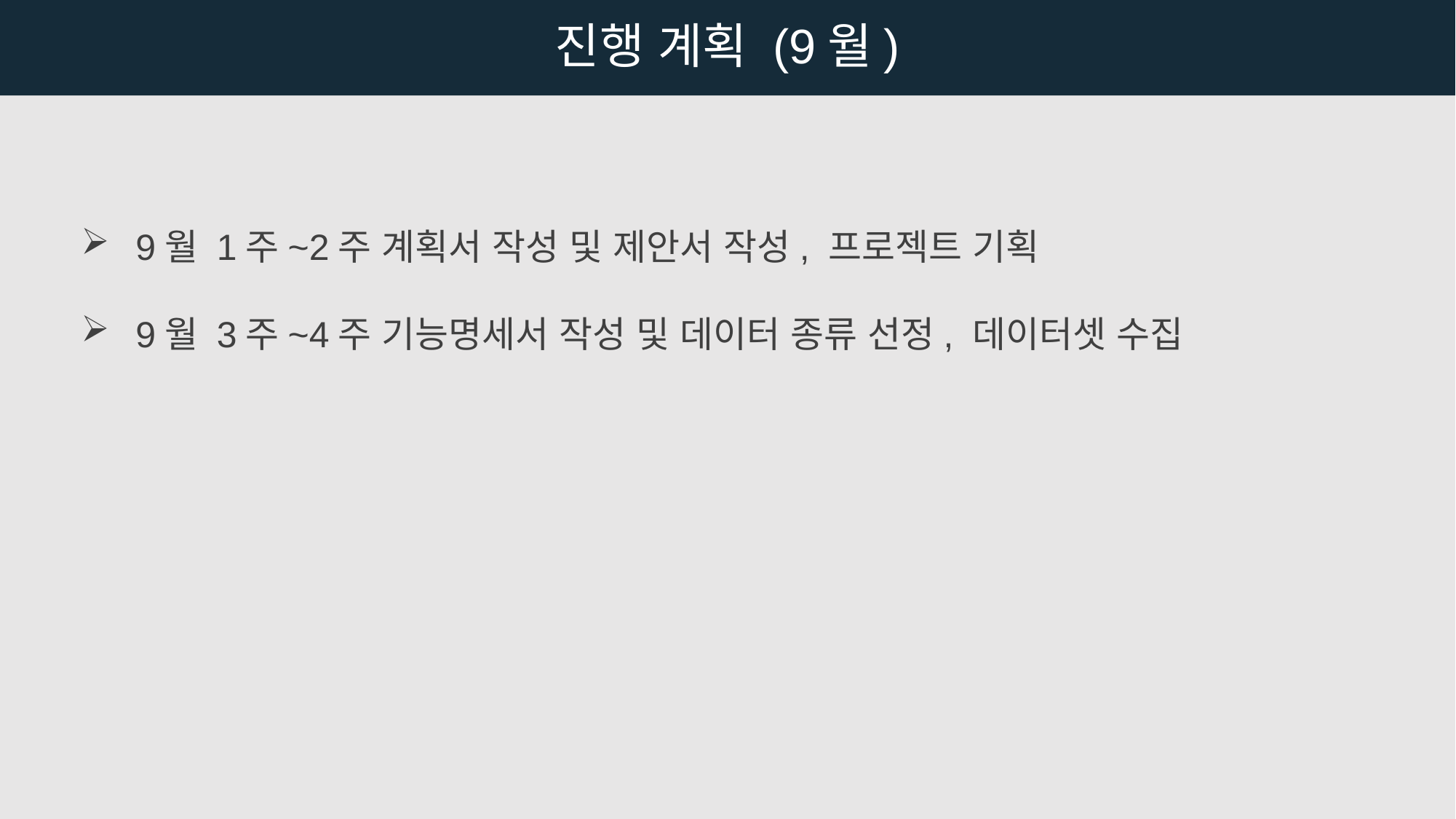

진행 계획 (9월)
9월 1주~2주 계획서 작성 및 제안서 작성, 프로젝트 기획
9월 3주~4주 기능명세서 작성 및 데이터 종류 선정, 데이터셋 수집